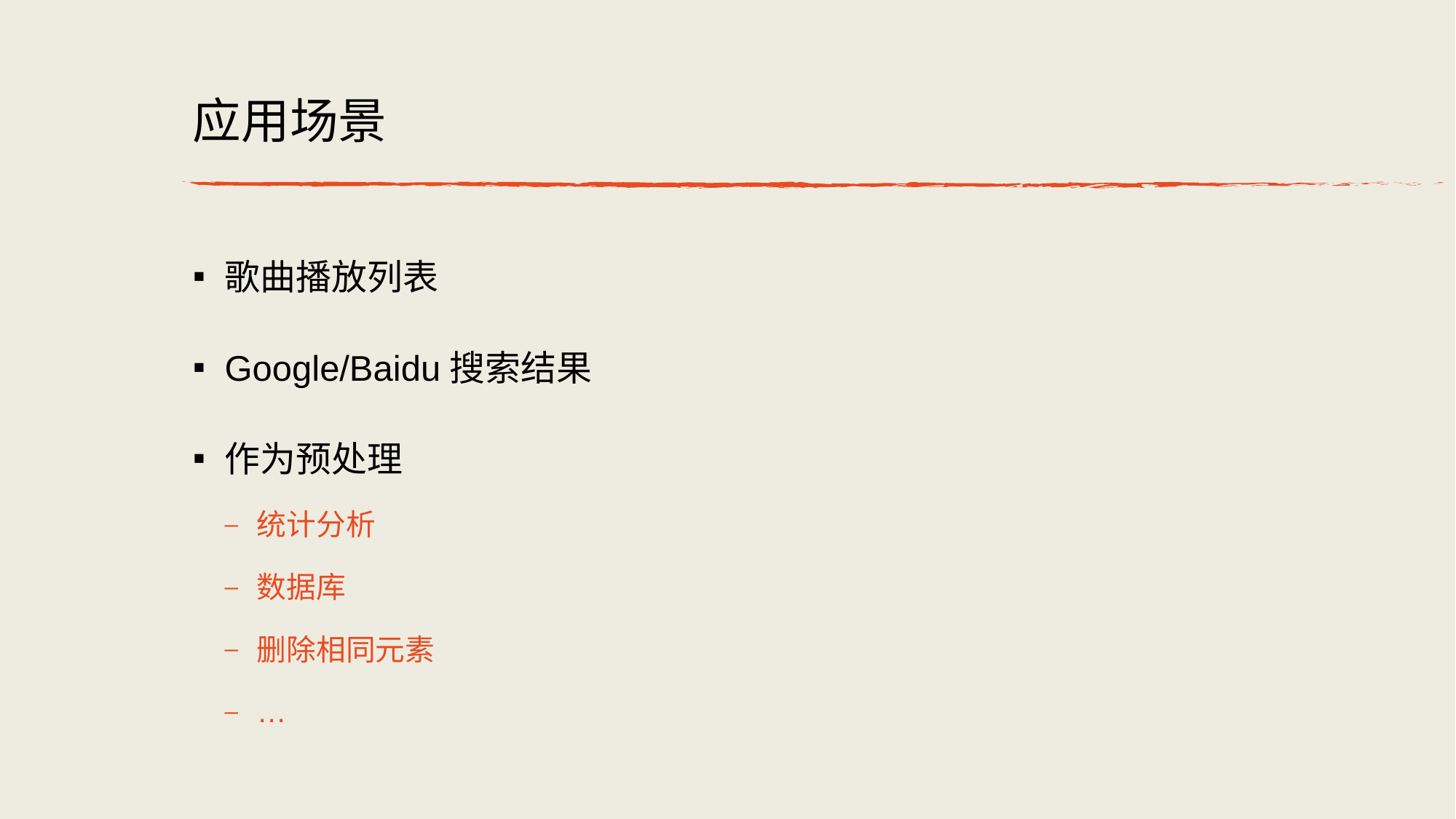

# 应用场景
歌曲播放列表
Google/Baidu搜索结果
作为预处理
统计分析
数据库
删除相同元素
…